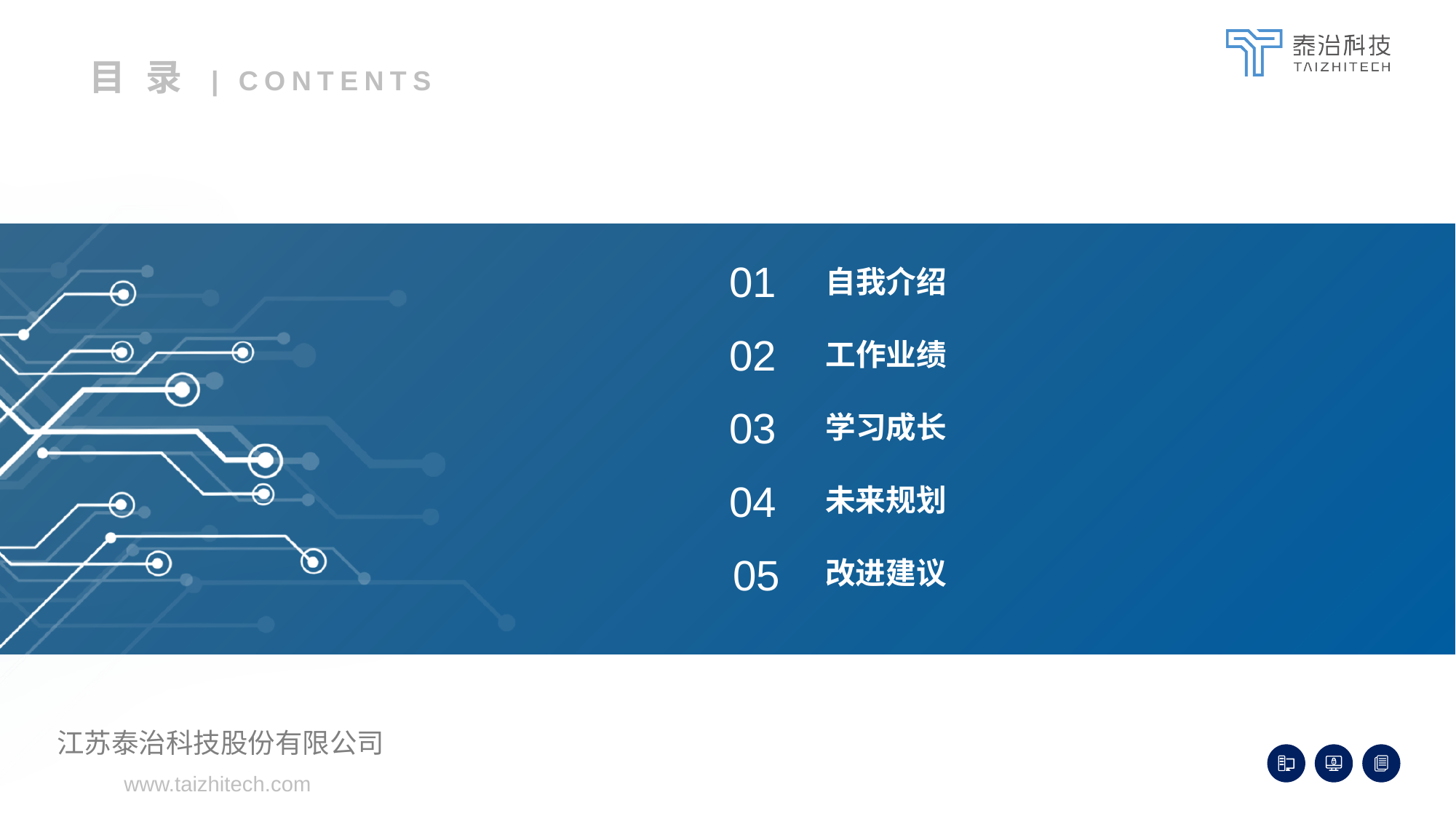

01
自我介绍
02
工作业绩
03
学习成长
04
未来规划
05
改进建议